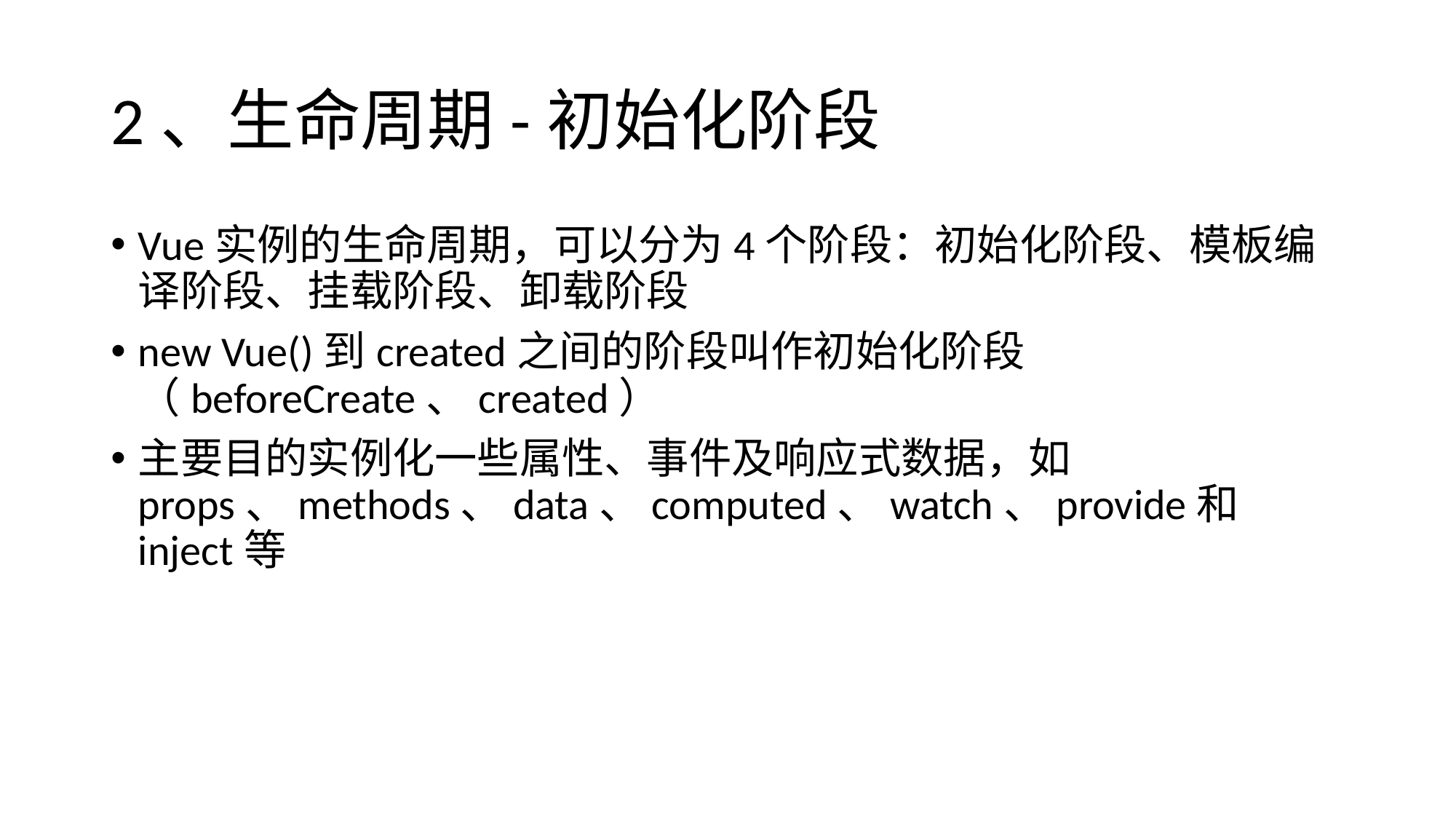

# 2、生命周期-初始化阶段
Vue实例的生命周期，可以分为4个阶段：初始化阶段、模板编译阶段、挂载阶段、卸载阶段
new Vue()到created之间的阶段叫作初始化阶段（beforeCreate、created）
主要目的实例化一些属性、事件及响应式数据，如props、methods、data、computed、watch、provide和inject等